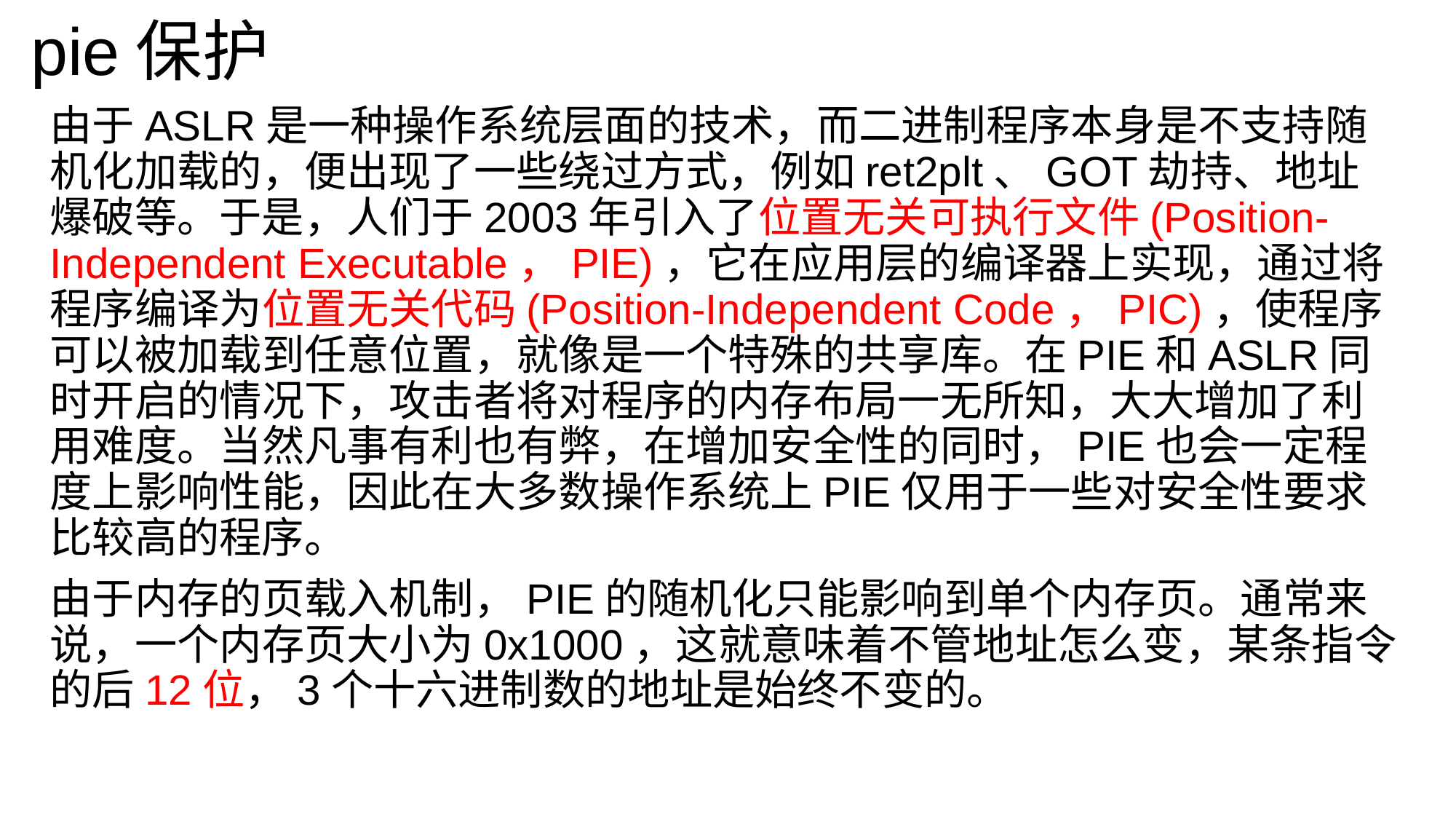

# pie保护
由于ASLR是一种操作系统层面的技术，而二进制程序本身是不支持随机化加载的，便出现了一些绕过方式，例如ret2plt、GOT劫持、地址爆破等。于是，人们于2003年引入了位置无关可执行文件(Position-Independent Executable，PIE)，它在应用层的编译器上实现，通过将程序编译为位置无关代码(Position-Independent Code，PIC)，使程序可以被加载到任意位置，就像是一个特殊的共享库。在PIE和ASLR同时开启的情况下，攻击者将对程序的内存布局一无所知，大大增加了利用难度。当然凡事有利也有弊，在增加安全性的同时，PIE也会一定程度上影响性能，因此在大多数操作系统上PIE仅用于一些对安全性要求比较高的程序。
由于内存的页载入机制，PIE的随机化只能影响到单个内存页。通常来说，一个内存页大小为0x1000，这就意味着不管地址怎么变，某条指令的后12位，3个十六进制数的地址是始终不变的。